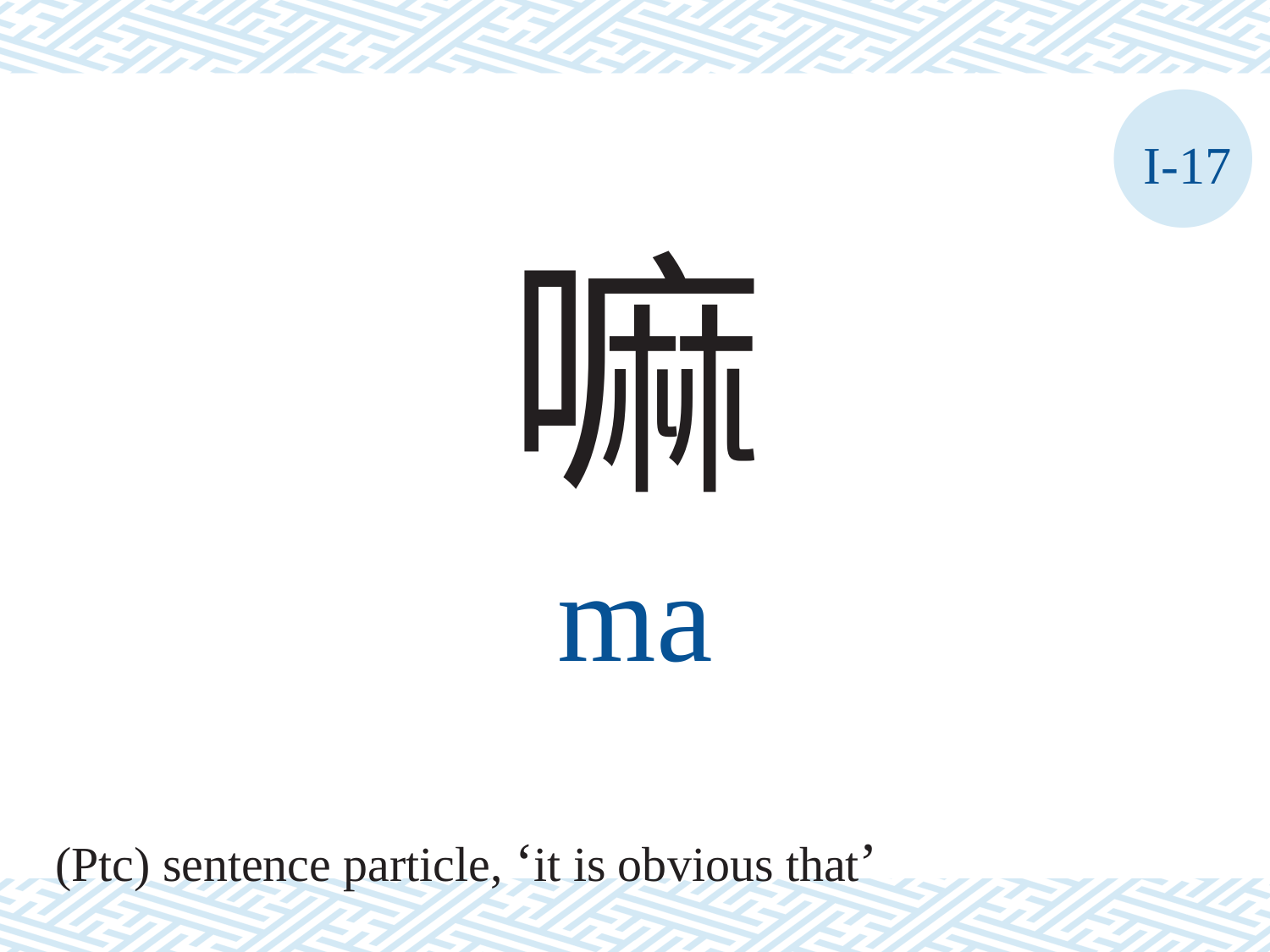

I-17
嘛
ma
(Ptc) sentence particle, ‘it is obvious that’